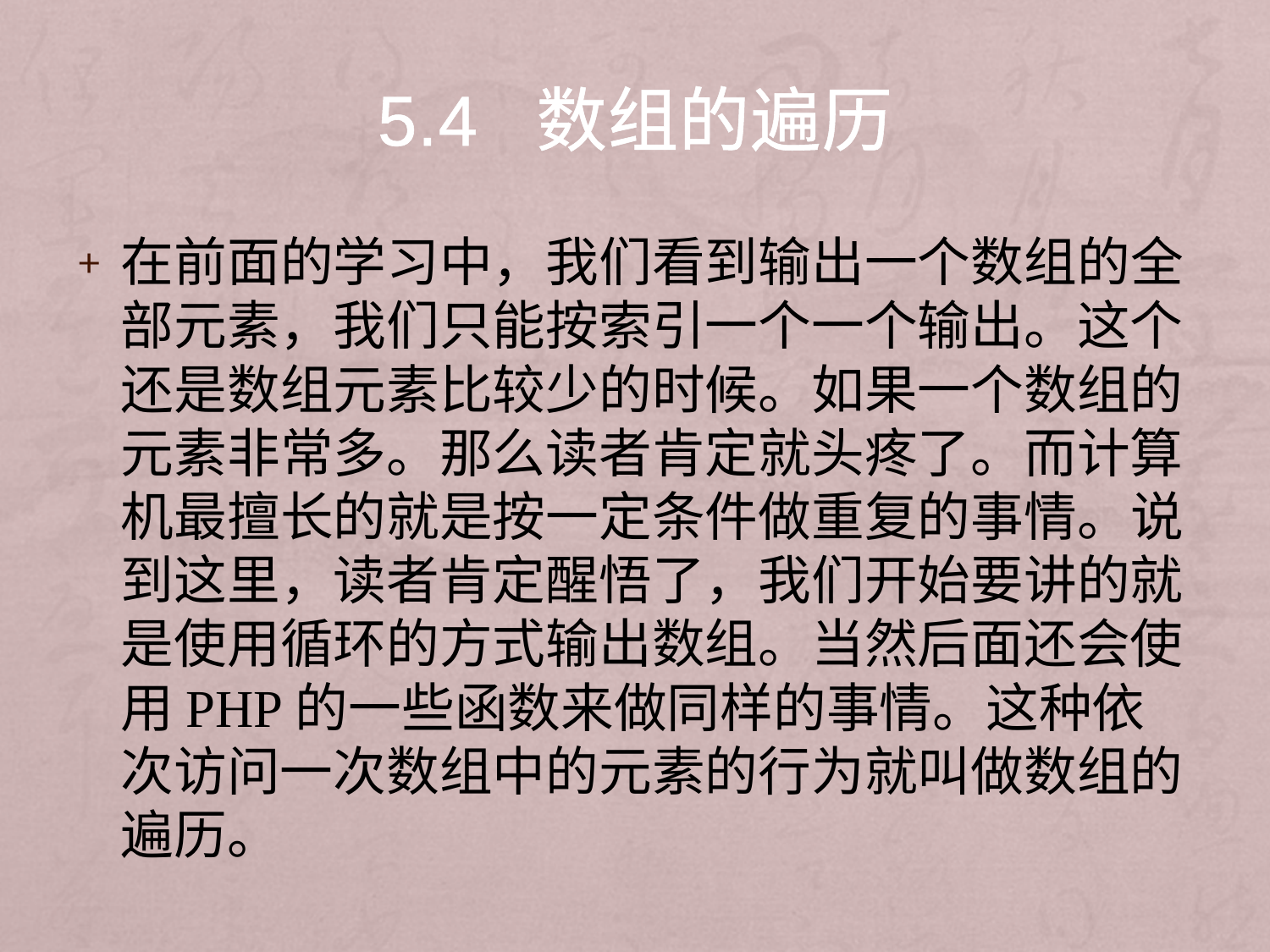

# 5.4  数组的遍历
在前面的学习中，我们看到输出一个数组的全部元素，我们只能按索引一个一个输出。这个还是数组元素比较少的时候。如果一个数组的元素非常多。那么读者肯定就头疼了。而计算机最擅长的就是按一定条件做重复的事情。说到这里，读者肯定醒悟了，我们开始要讲的就是使用循环的方式输出数组。当然后面还会使用PHP的一些函数来做同样的事情。这种依次访问一次数组中的元素的行为就叫做数组的遍历。